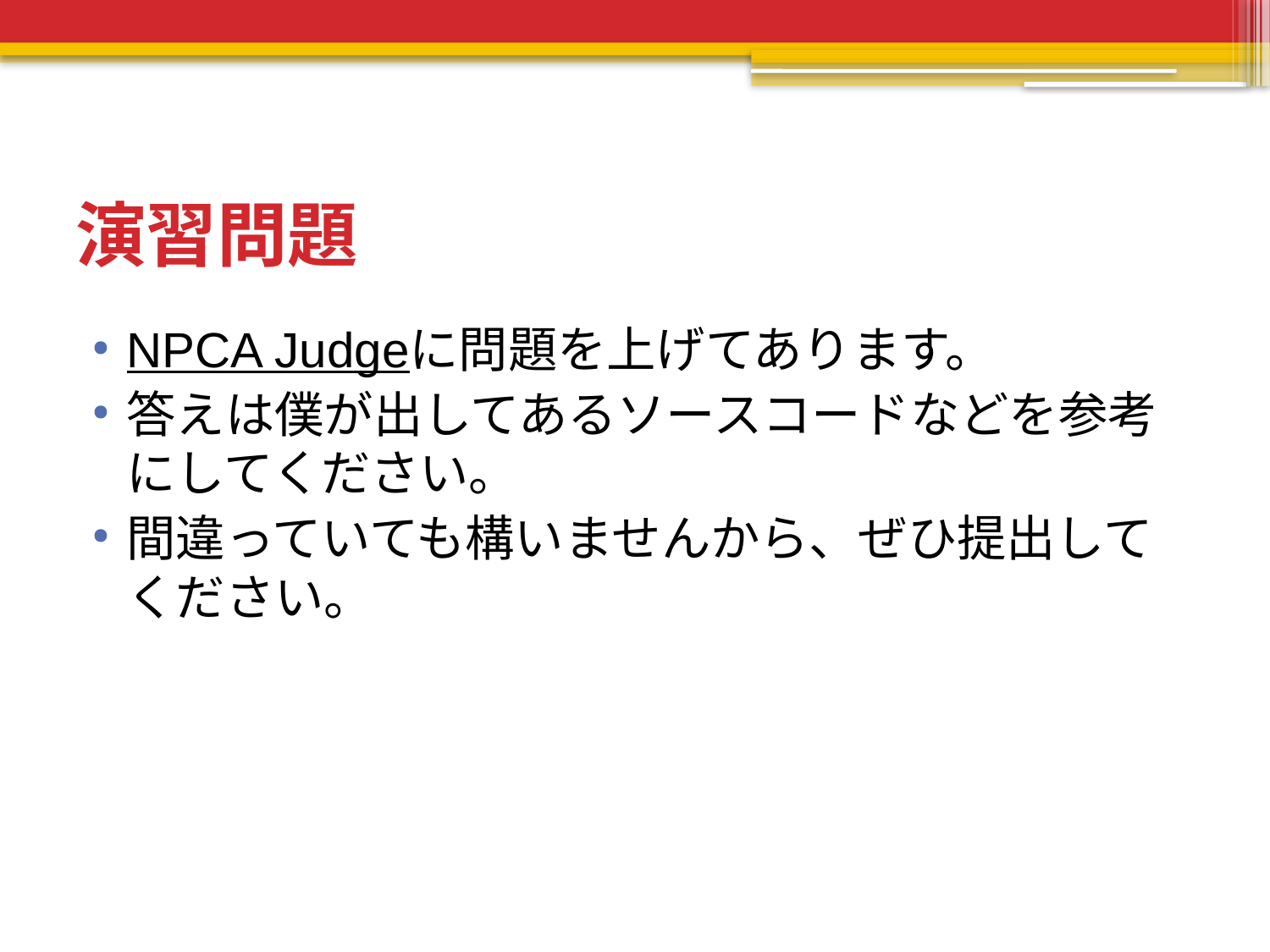

# 演習問題
NPCA Judgeに問題を上げてあります。
答えは僕が出してあるソースコードなどを参考にしてください。
間違っていても構いませんから、ぜひ提出してください。